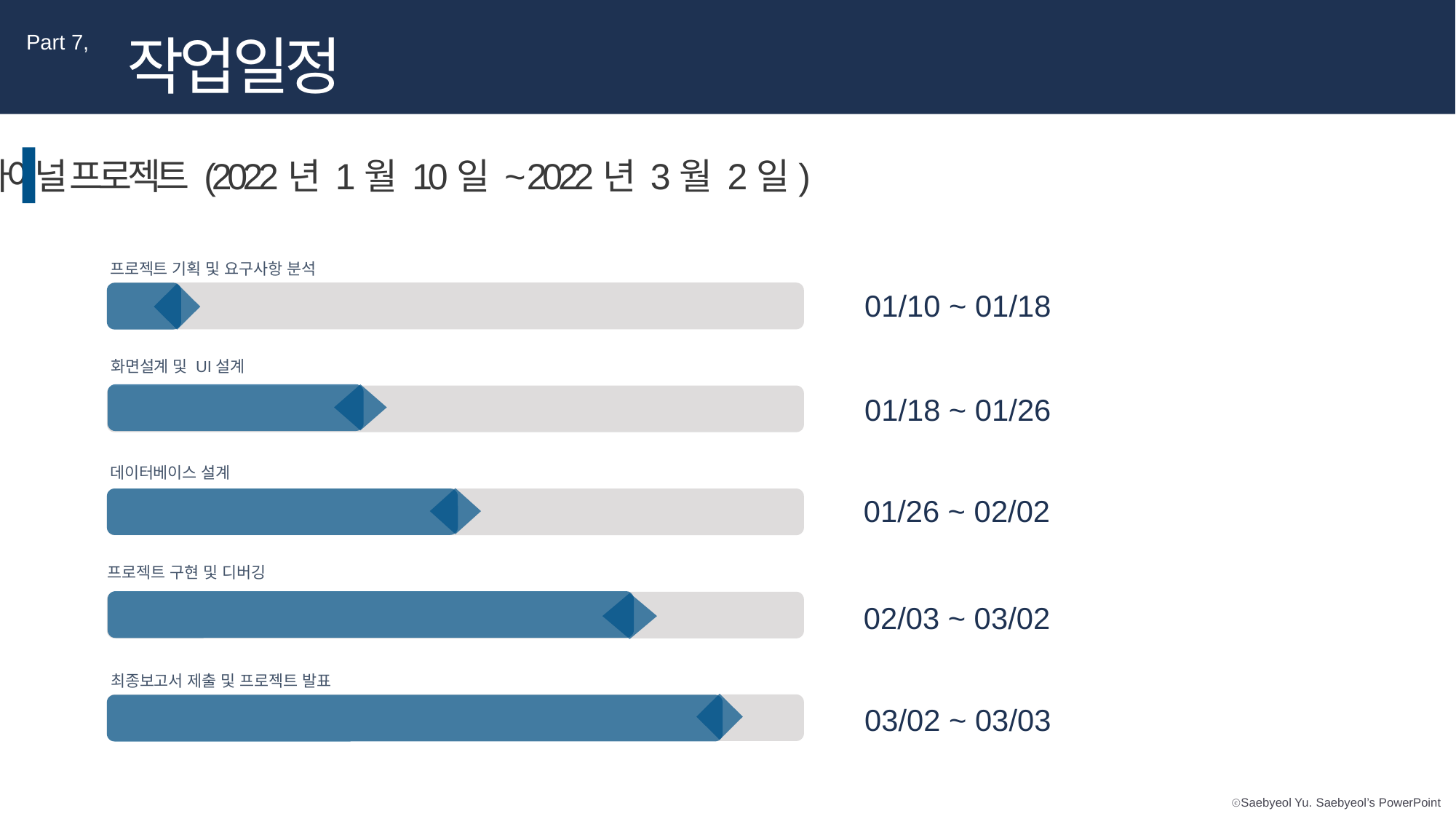

작업일정
 Part 7,

파이널 프로젝트 (2022년 1월 10일 ~ 2022년 3월 2일)
프로젝트 기획 및 요구사항 분석
01/10 ~ 01/18

화면설계 및 UI설계

01/18 ~ 01/26

데이터베이스 설계
01/26 ~ 02/02

프로젝트 구현 및 디버깅

02/03 ~ 03/02
최종보고서 제출 및 프로젝트 발표

03/02 ~ 03/03